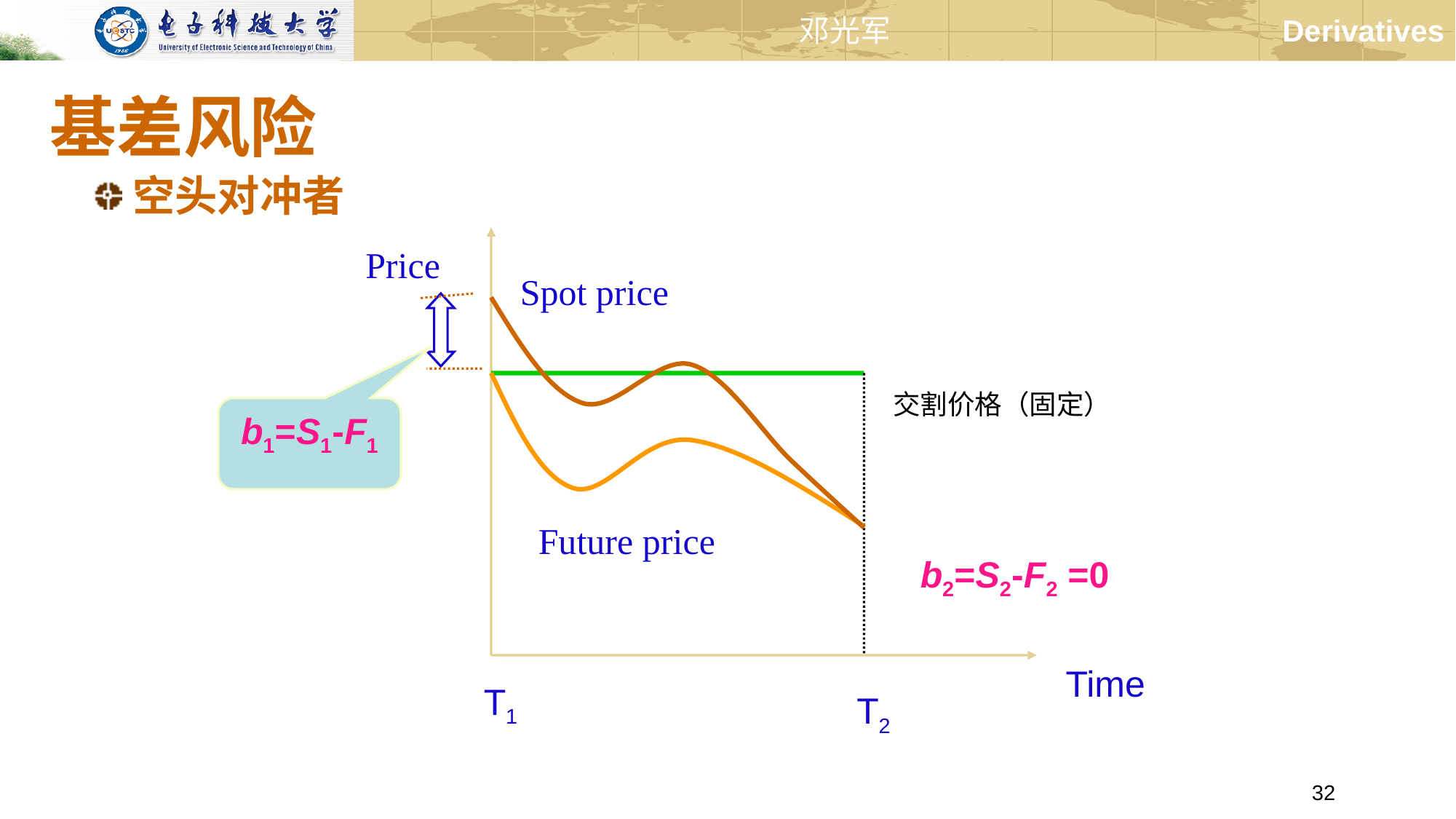

# 基差风险
空头对冲者

Price
Spot price

b2=S2-F2 =0

b1=S1-F1

Future price

Time
T1
T2
交割价格（固定）